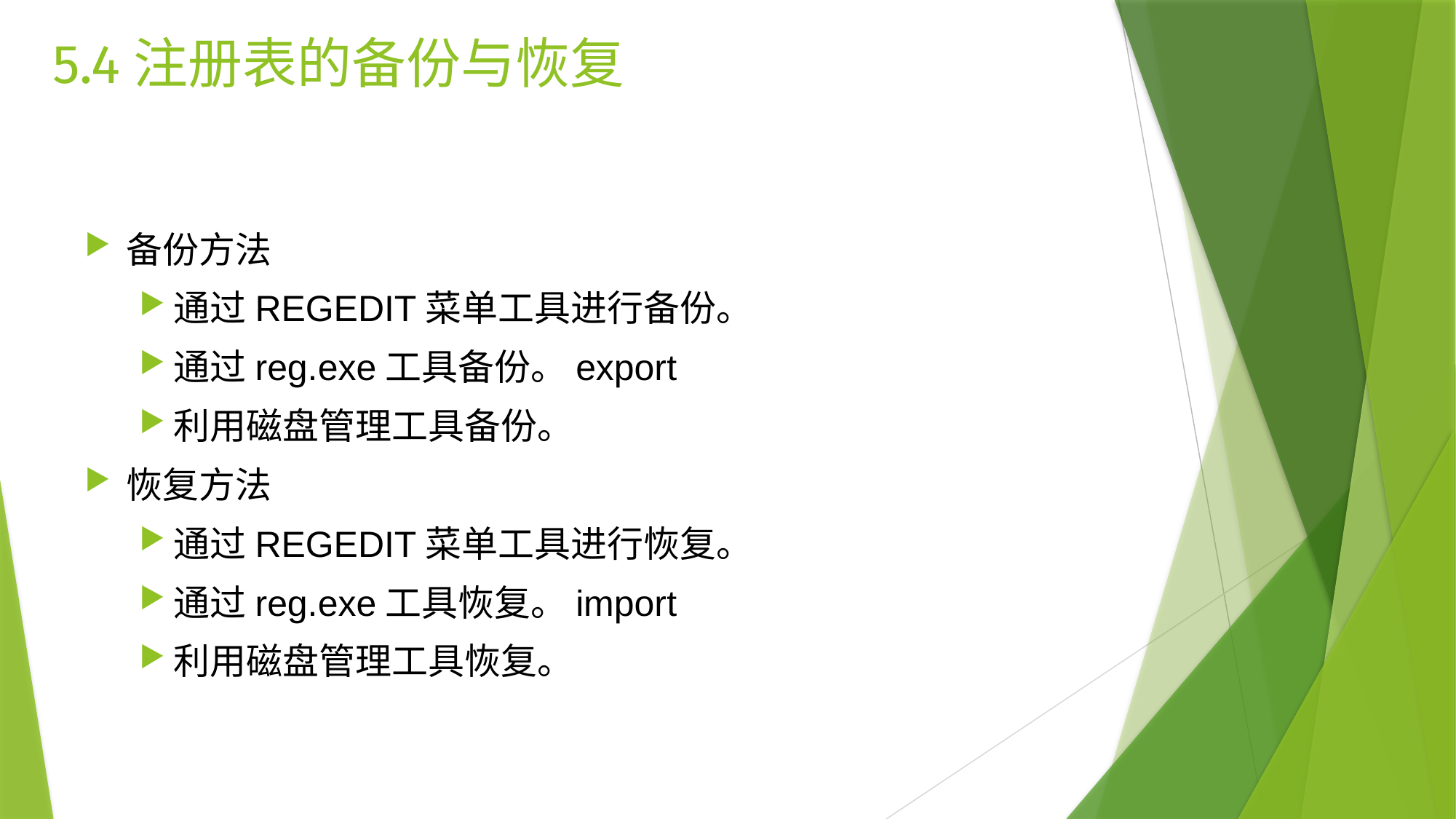

5.4注册表的备份与恢复
备份方法
通过REGEDIT菜单工具进行备份。
通过reg.exe工具备份。export
利用磁盘管理工具备份。
恢复方法
通过REGEDIT菜单工具进行恢复。
通过reg.exe工具恢复。import
利用磁盘管理工具恢复。